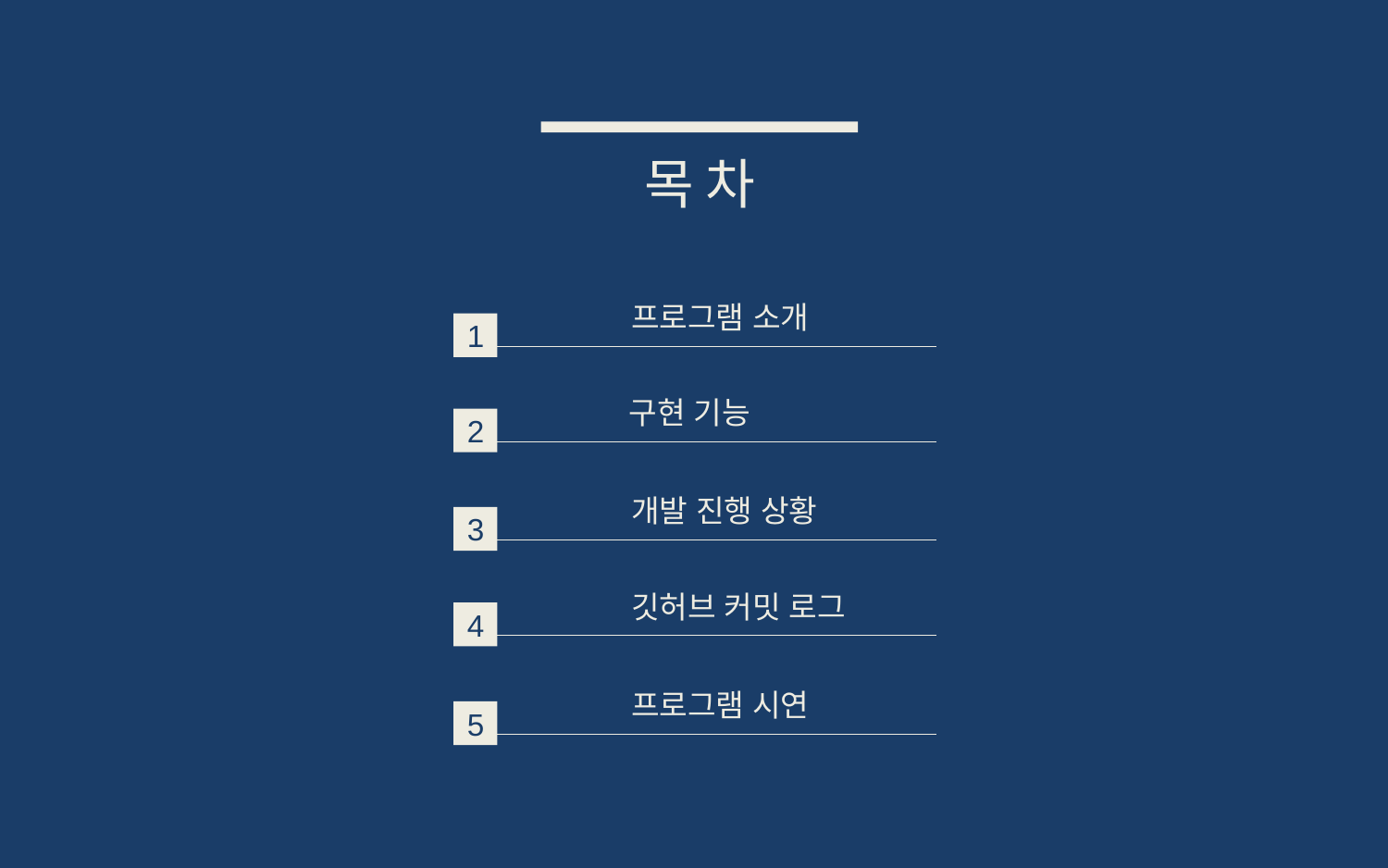

목차
프로그램 소개
1
구현 기능
2
개발 진행 상황
3
깃허브 커밋 로그
4
프로그램 시연
5